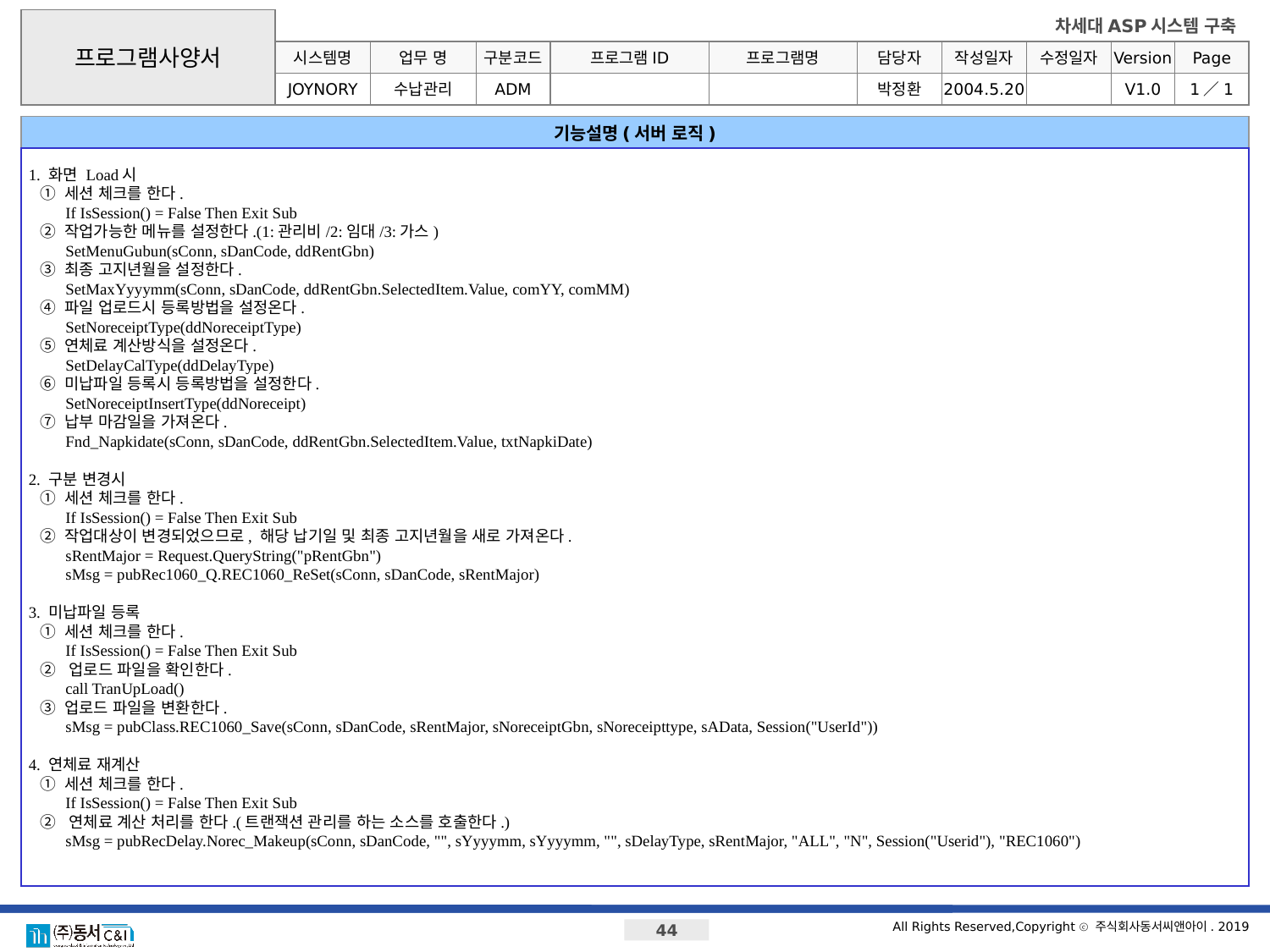

프로그램사양서
시스템명
업무 명
구분코드
프로그램ID
프로그램명
기능설명(서버 로직)
1. 화면 Load시
	① 세션 체크를 한다.
		If IsSession() = False Then Exit Sub
	② 작업가능한 메뉴를 설정한다.(1:관리비/2:임대/3:가스)
		SetMenuGubun(sConn, sDanCode, ddRentGbn)
	③ 최종 고지년월을 설정한다.
		SetMaxYyyymm(sConn, sDanCode, ddRentGbn.SelectedItem.Value, comYY, comMM)
	④ 파일 업로드시 등록방법을 설정온다.
		SetNoreceiptType(ddNoreceiptType)
 	⑤ 연체료 계산방식을 설정온다.
 		SetDelayCalType(ddDelayType)
 	⑥ 미납파일 등록시 등록방법을 설정한다.
        	SetNoreceiptInsertType(ddNoreceipt)
	⑦ 납부 마감일을 가져온다.
		Fnd_Napkidate(sConn, sDanCode, ddRentGbn.SelectedItem.Value, txtNapkiDate)

2. 구분 변경시
	① 세션 체크를 한다.
		If IsSession() = False Then Exit Sub
	② 작업대상이 변경되었으므로, 해당 납기일 및 최종 고지년월을 새로 가져온다.
 		sRentMajor = Request.QueryString("pRentGbn")
       	sMsg = pubRec1060_Q.REC1060_ReSet(sConn, sDanCode, sRentMajor)

3. 미납파일 등록
	① 세션 체크를 한다.
		If IsSession() = False Then Exit Sub
	②  업로드 파일을 확인한다.
		call TranUpLoad()
	③ 업로드 파일을 변환한다.
		sMsg = pubClass.REC1060_Save(sConn, sDanCode, sRentMajor, sNoreceiptGbn, sNoreceipttype, sAData, Session("UserId"))

4. 연체료 재계산
	① 세션 체크를 한다.
		If IsSession() = False Then Exit Sub
	②  연체료 계산 처리를 한다.(트랜잭션 관리를 하는 소스를 호출한다.)
		sMsg = pubRecDelay.Norec_Makeup(sConn, sDanCode, "", sYyyymm, sYyyymm, "", sDelayType, sRentMajor, "ALL", "N", Session("Userid"), "REC1060")